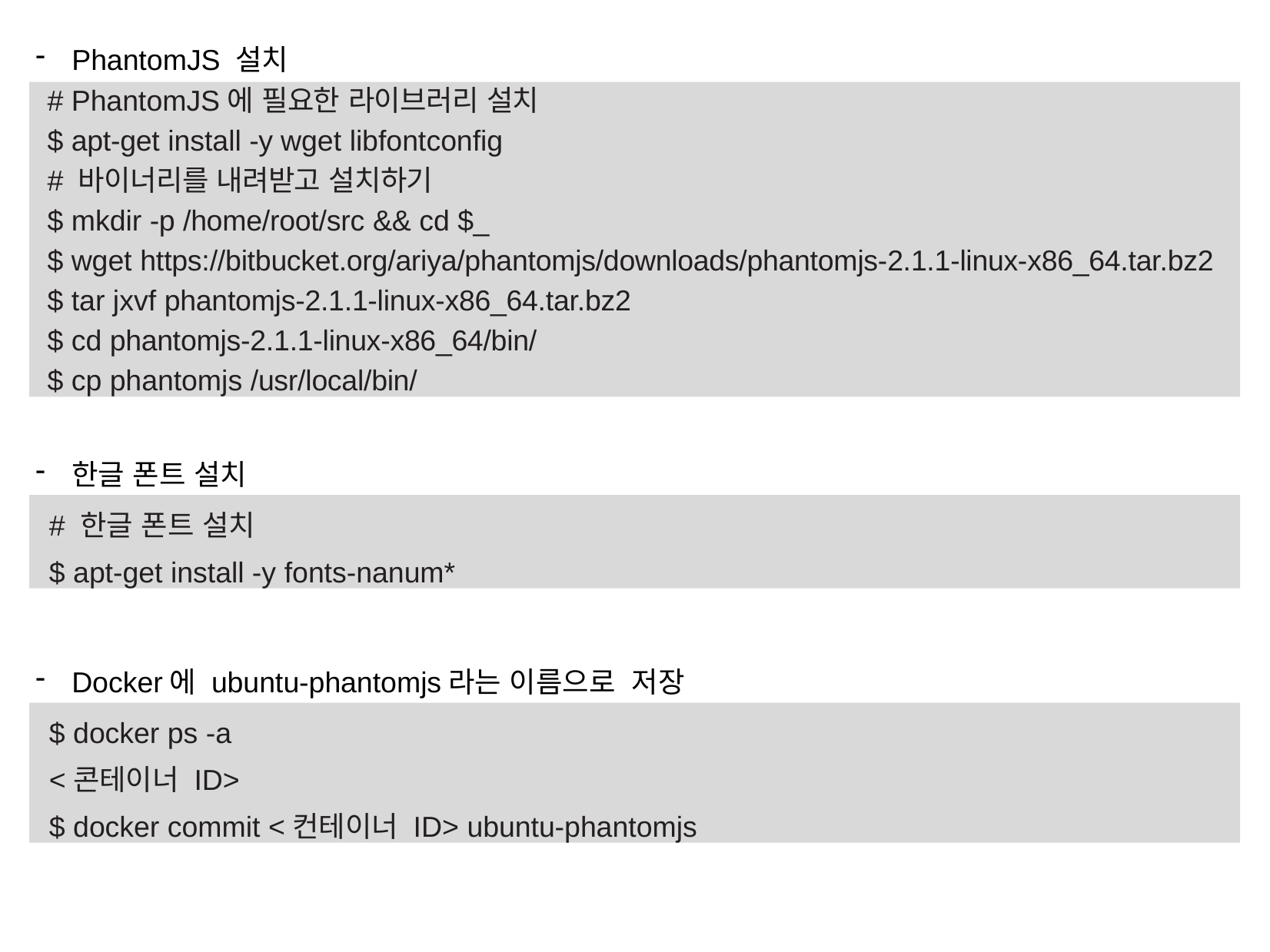

PhantomJS 설치

한글 폰트 설치

Docker에 ubuntu-phantomjs라는 이름으로  저장

# PhantomJS에 필요한 라이브러리 설치
$ apt-get install -y wget libfontconfig
# 바이너리를 내려받고 설치하기
$ mkdir -p /home/root/src && cd $_
$ wget https://bitbucket.org/ariya/phantomjs/downloads/phantomjs-2.1.1-linux-x86_64.tar.bz2
$ tar jxvf phantomjs-2.1.1-linux-x86_64.tar.bz2
$ cd phantomjs-2.1.1-linux-x86_64/bin/
$ cp phantomjs /usr/local/bin/
# 한글 폰트 설치
$ apt-get install -y fonts-nanum*
$ docker ps -a
<콘테이너 ID>
$ docker commit <컨테이너 ID> ubuntu-phantomjs